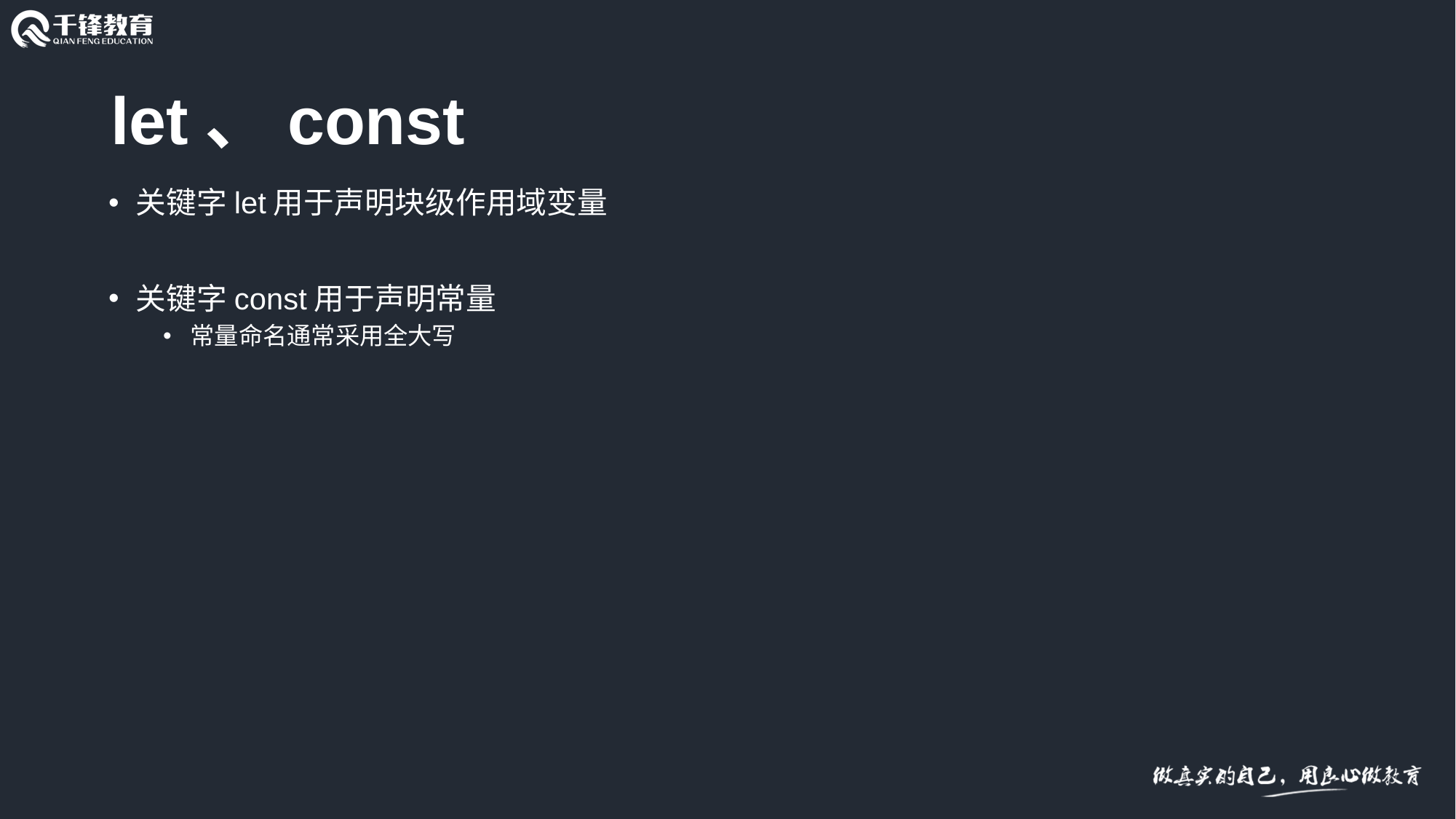

# let、const
关键字let用于声明块级作用域变量

关键字const用于声明常量
常量命名通常采用全大写